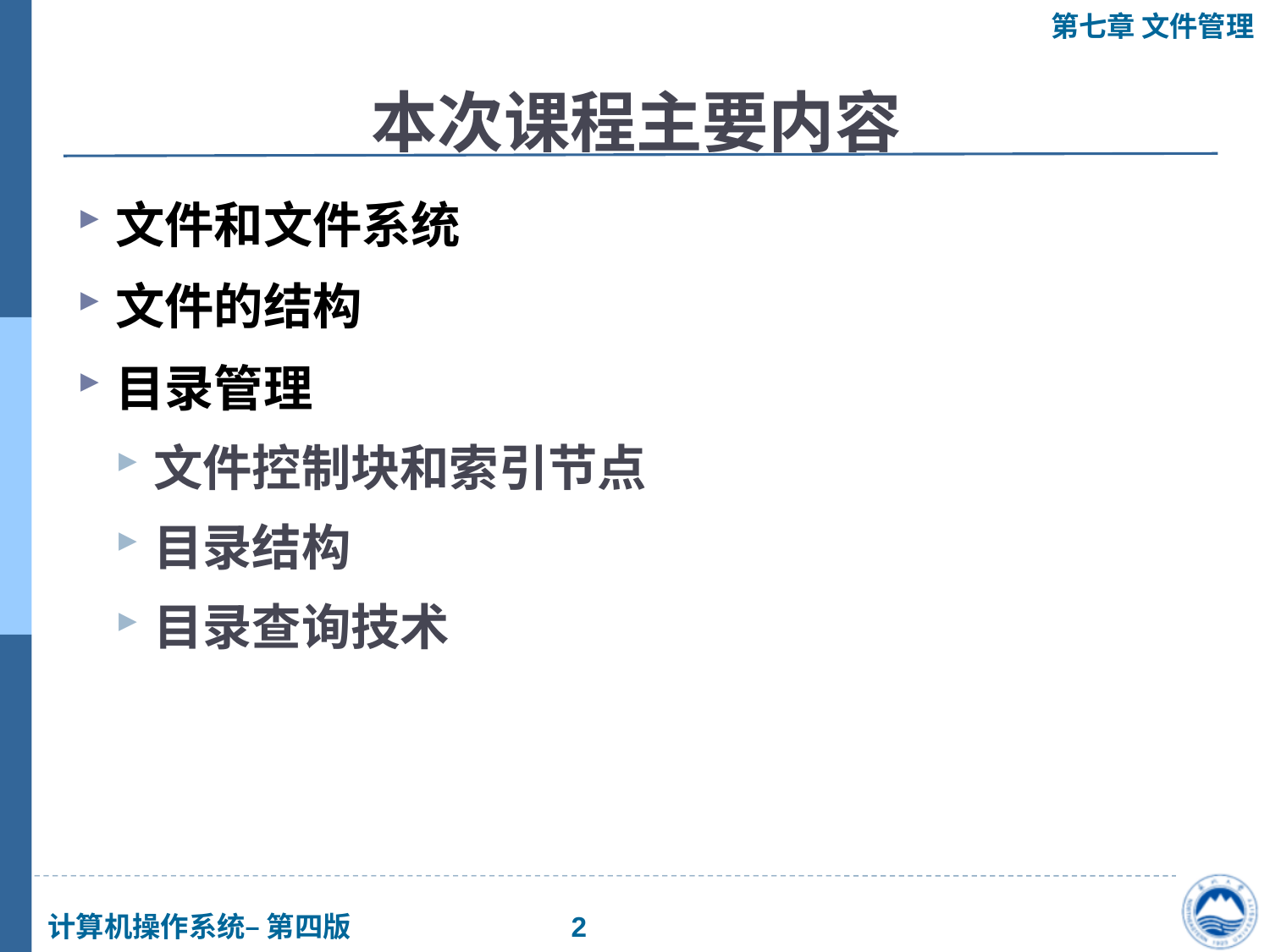

# 本次课程主要内容
文件和文件系统
文件的结构
目录管理
文件控制块和索引节点
目录结构
目录查询技术